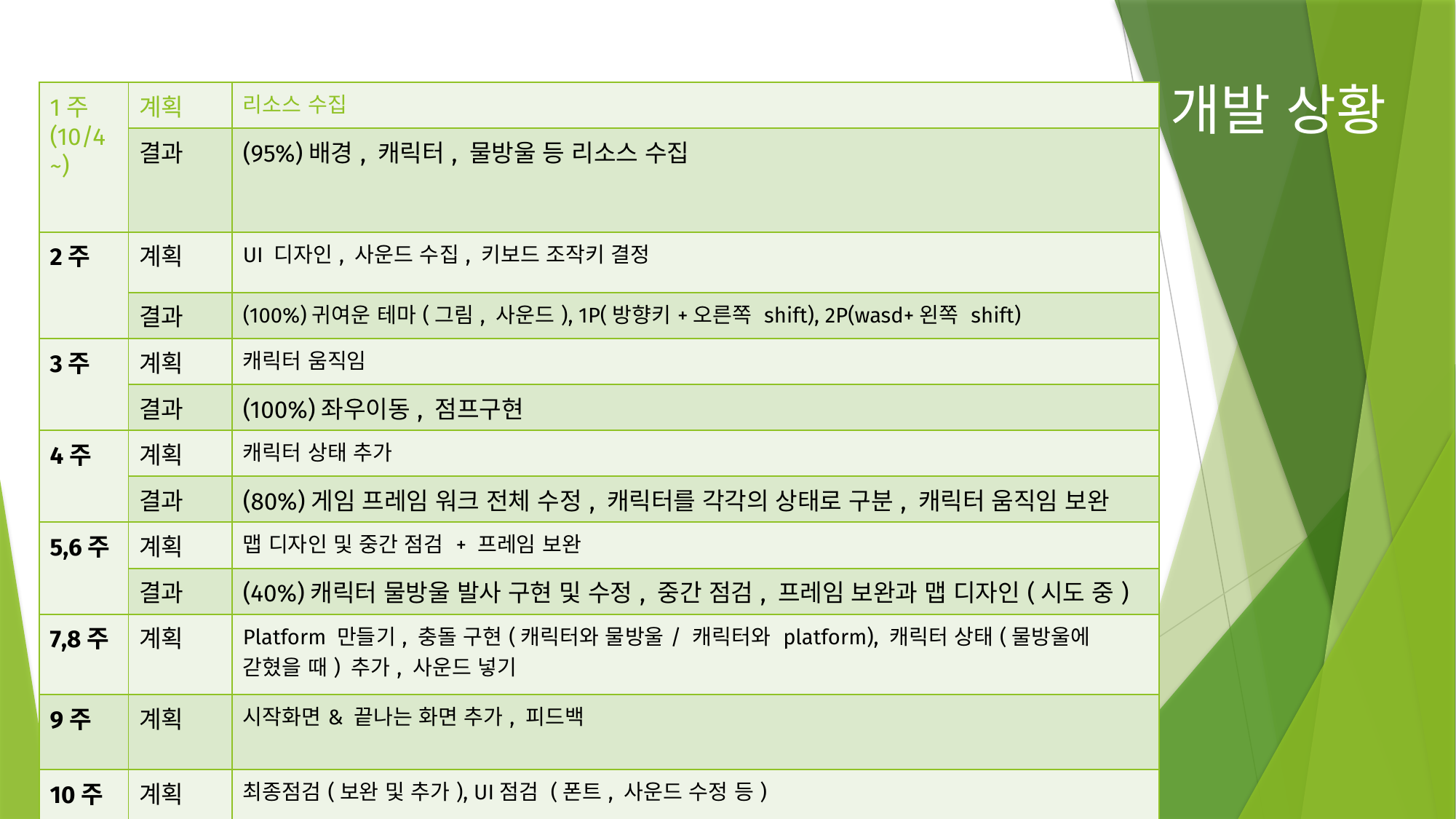

# 개발 상황
| 1주 (10/4~) | 계획 | 리소스 수집 |
| --- | --- | --- |
|  | 결과 | (95%)배경, 캐릭터, 물방울 등 리소스 수집 |
| 2주 | 계획 | UI 디자인, 사운드 수집, 키보드 조작키 결정 |
|  | 결과 | (100%)귀여운 테마(그림, 사운드), 1P(방향키+오른쪽 shift), 2P(wasd+왼쪽 shift) |
| 3주 | 계획 | 캐릭터 움직임 |
|  | 결과 | (100%)좌우이동, 점프구현 |
| 4주 | 계획 | 캐릭터 상태 추가 |
|  | 결과 | (80%)게임 프레임 워크 전체 수정, 캐릭터를 각각의 상태로 구분, 캐릭터 움직임 보완 |
| 5,6주 | 계획 | 맵 디자인 및 중간 점검 + 프레임 보완 |
|  | 결과 | (40%)캐릭터 물방울 발사 구현 및 수정, 중간 점검, 프레임 보완과 맵 디자인(시도 중) |
| 7,8주 | 계획 | Platform 만들기, 충돌 구현(캐릭터와 물방울/ 캐릭터와 platform), 캐릭터 상태(물방울에 갇혔을 때) 추가, 사운드 넣기 |
| 9주 | 계획 | 시작화면& 끝나는 화면 추가, 피드백 |
| 10주 | 계획 | 최종점검(보완 및 추가), UI점검 (폰트, 사운드 수정 등) |